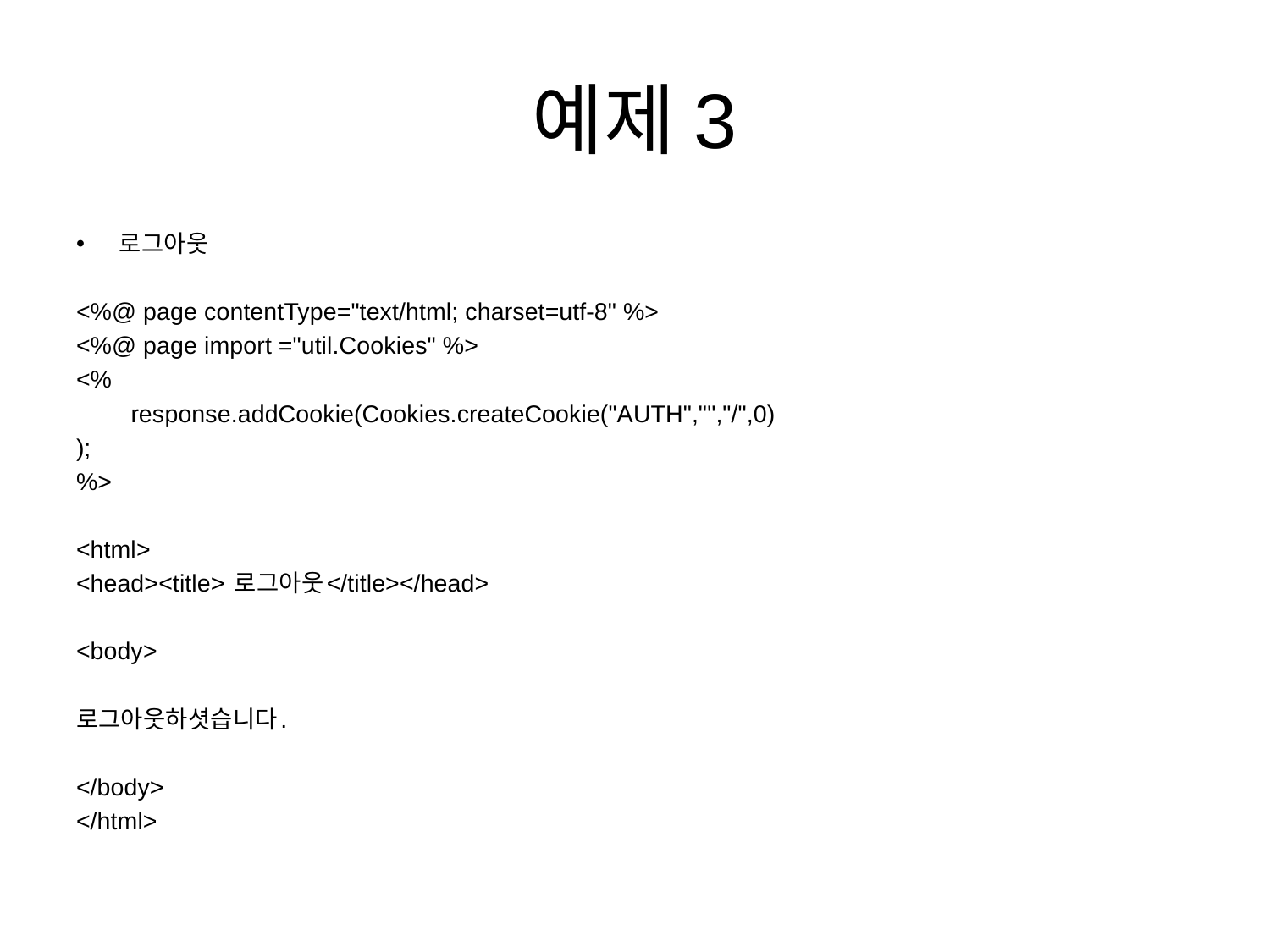

# 예제3
로그아웃

<%@ page contentType="text/html; charset=utf-8" %>
<%@ page import ="util.Cookies" %>
<%
	response.addCookie(Cookies.createCookie("AUTH","","/",0)
);
%>

<html>
<head><title> 로그아웃</title></head>

<body>

로그아웃하셧습니다.

</body>
</html>